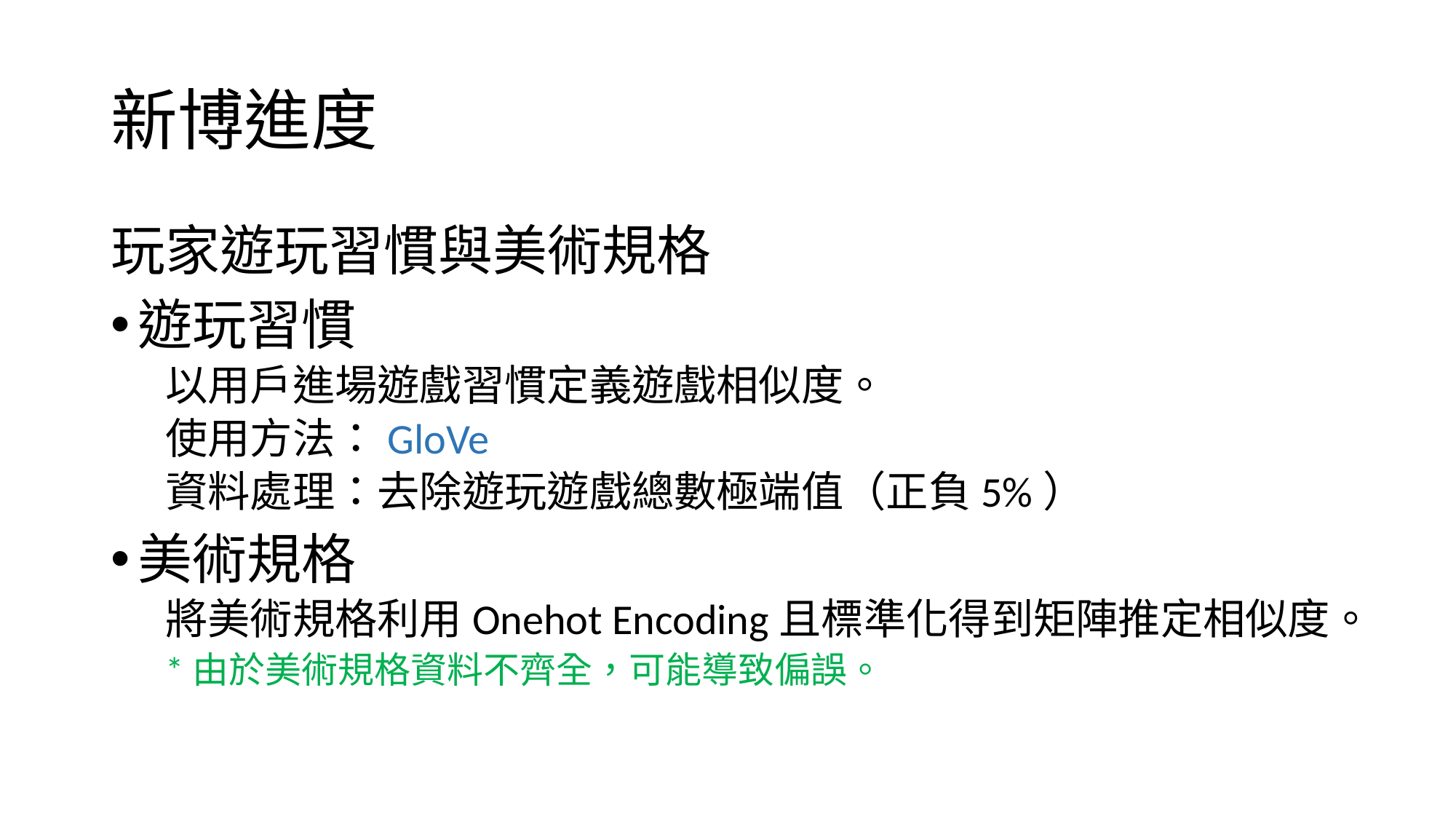

# 新博進度
玩家遊玩習慣與美術規格
遊玩習慣
以用戶進場遊戲習慣定義遊戲相似度。
使用方法：GloVe
資料處理：去除遊玩遊戲總數極端值（正負5%）
美術規格
將美術規格利用Onehot Encoding且標準化得到矩陣推定相似度。
*由於美術規格資料不齊全，可能導致偏誤。